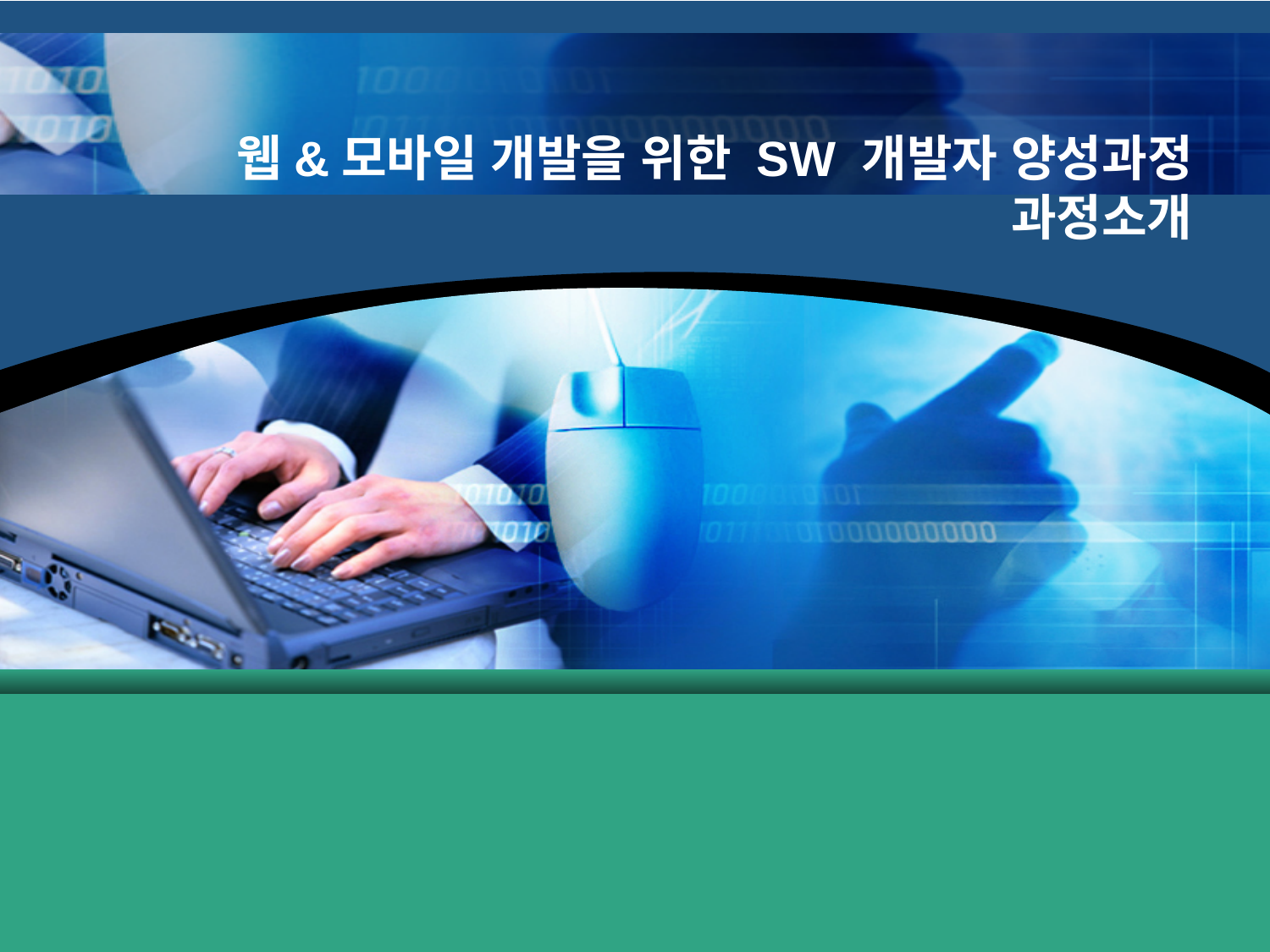

웹&모바일 개발을 위한 SW 개발자 양성과정
과정소개